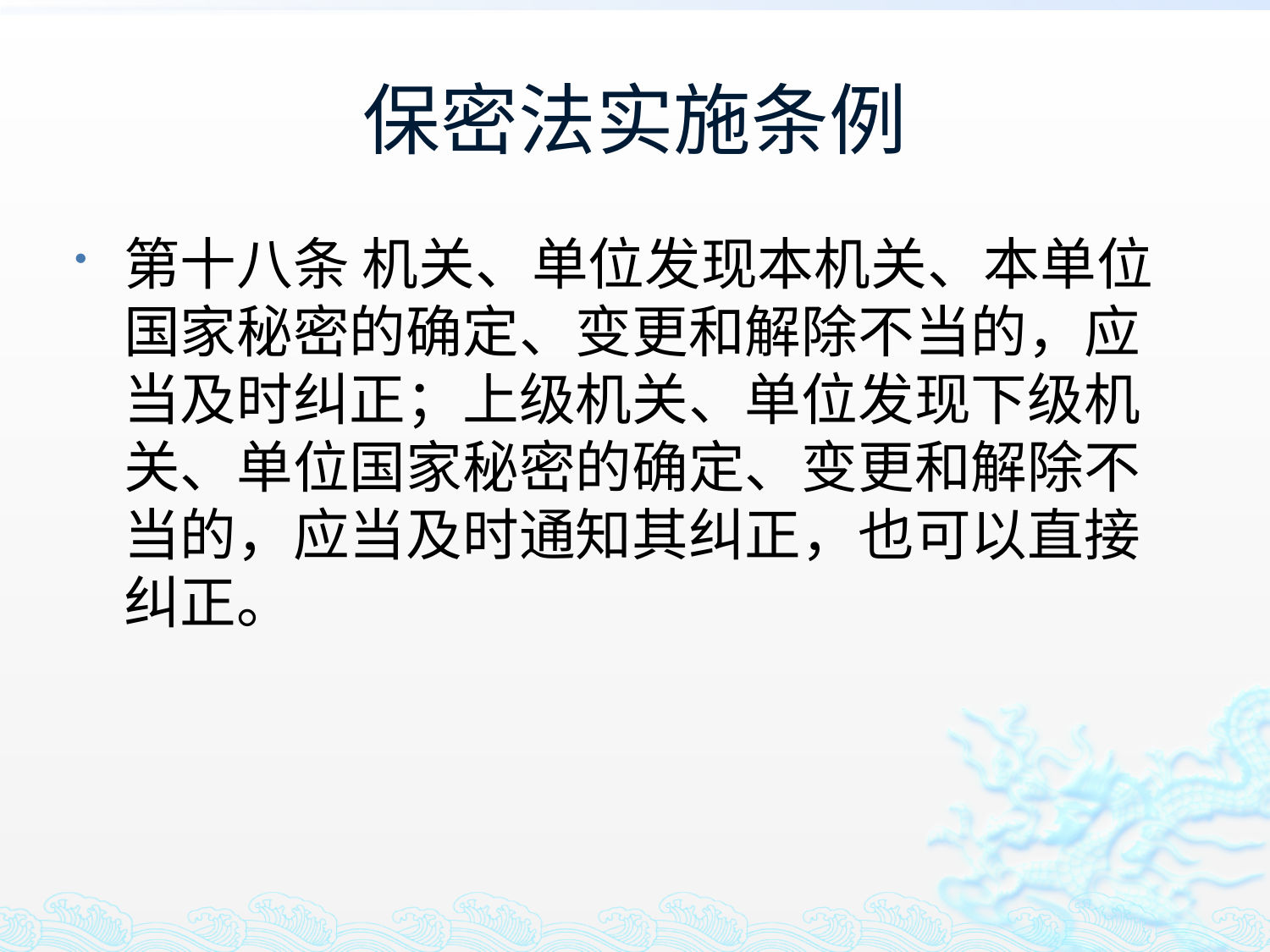

# 保密法实施条例
第十八条 机关、单位发现本机关、本单位国家秘密的确定、变更和解除不当的，应当及时纠正；上级机关、单位发现下级机关、单位国家秘密的确定、变更和解除不当的，应当及时通知其纠正，也可以直接纠正。